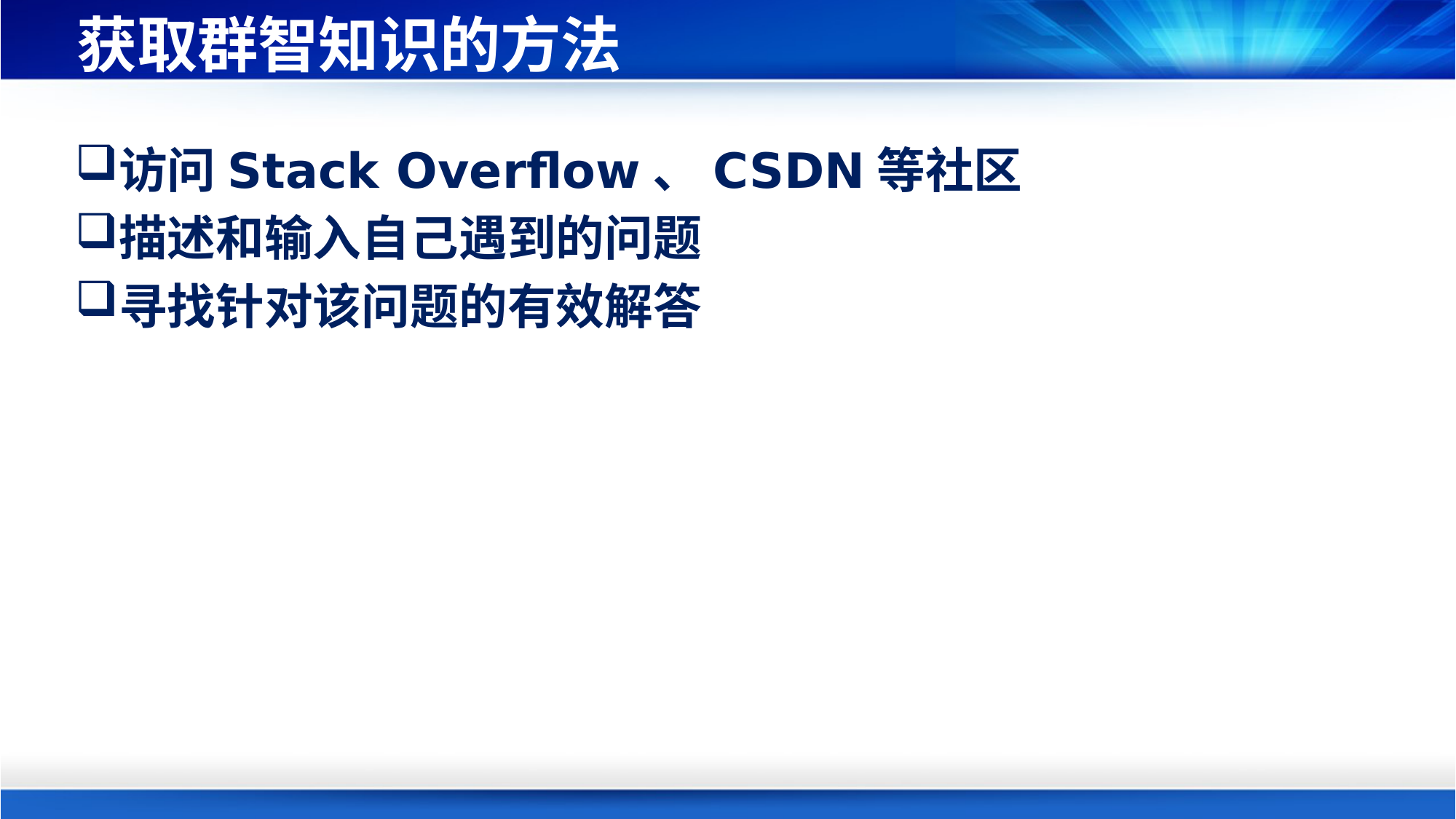

# 获取群智知识的方法
访问Stack Overflow、CSDN等社区
描述和输入自己遇到的问题
寻找针对该问题的有效解答